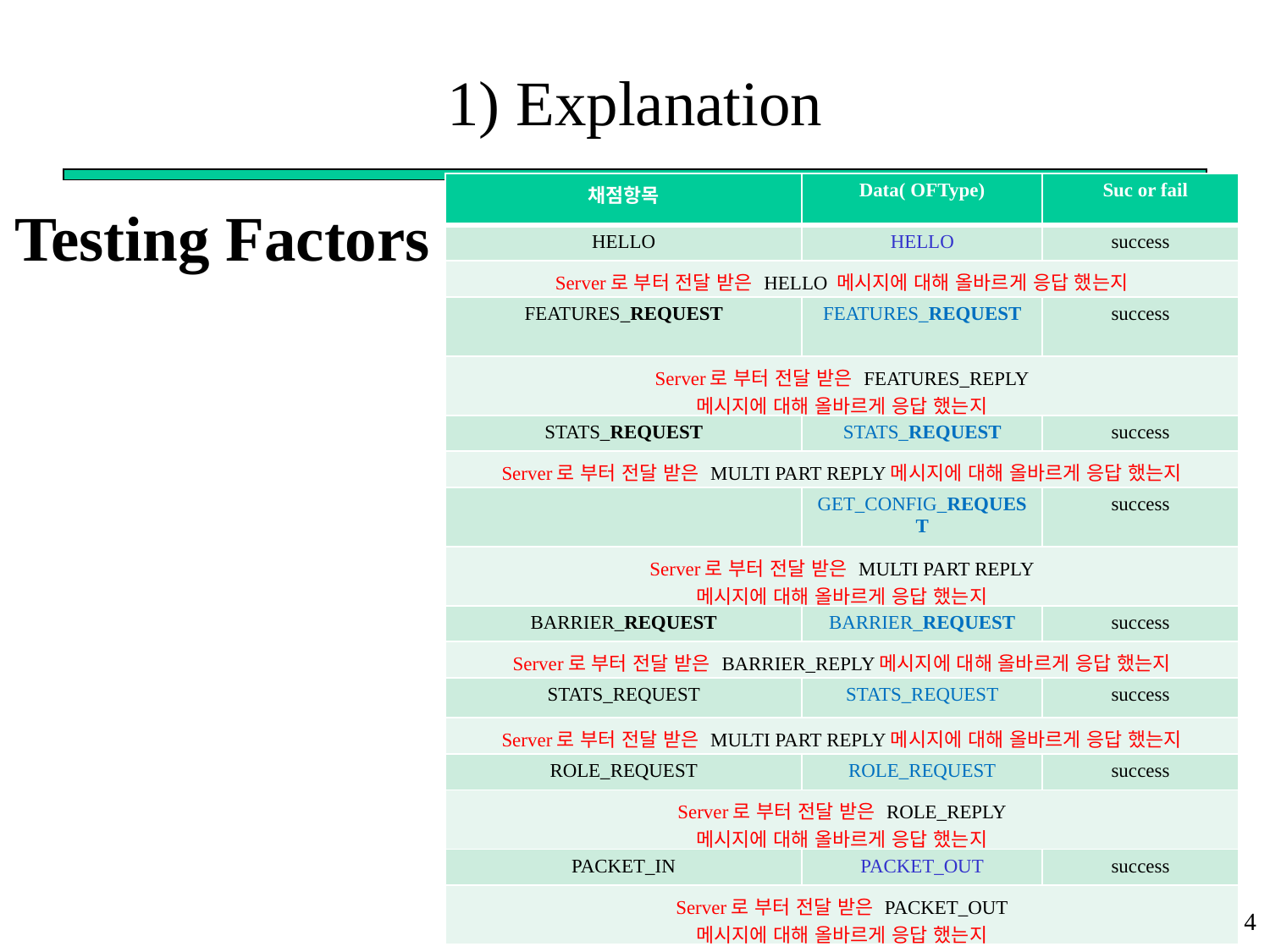

# 1) Explanation
| 채점항목 | Data( OFType) | Suc or fail |
| --- | --- | --- |
| HELLO | HELLO | success |
| Server로 부터 전달 받은 HELLO 메시지에 대해 올바르게 응답 했는지 |  |  |
| FEATURES\_REQUEST | FEATURES\_REQUEST | success |
| Server로 부터 전달 받은 FEATURES\_REPLY 메시지에 대해 올바르게 응답 했는지 |  |  |
| STATS\_REQUEST | STATS\_REQUEST | success |
| Server로 부터 전달 받은 MULTI PART REPLY메시지에 대해 올바르게 응답 했는지 |  |  |
|  | GET\_CONFIG\_REQUEST | success |
| Server로 부터 전달 받은 MULTI PART REPLY 메시지에 대해 올바르게 응답 했는지 |  |  |
| BARRIER\_REQUEST | BARRIER\_REQUEST | success |
| Server로 부터 전달 받은 BARRIER\_REPLY메시지에 대해 올바르게 응답 했는지 |  |  |
| STATS\_REQUEST | STATS\_REQUEST | success |
| Server로 부터 전달 받은 MULTI PART REPLY메시지에 대해 올바르게 응답 했는지 |  |  |
| ROLE\_REQUEST | ROLE\_REQUEST | success |
| Server로 부터 전달 받은 ROLE\_REPLY 메시지에 대해 올바르게 응답 했는지 |  |  |
| PACKET\_IN | PACKET\_OUT | success |
| Server로 부터 전달 받은 PACKET\_OUT 메시지에 대해 올바르게 응답 했는지 |  |  |
Testing Factors

4